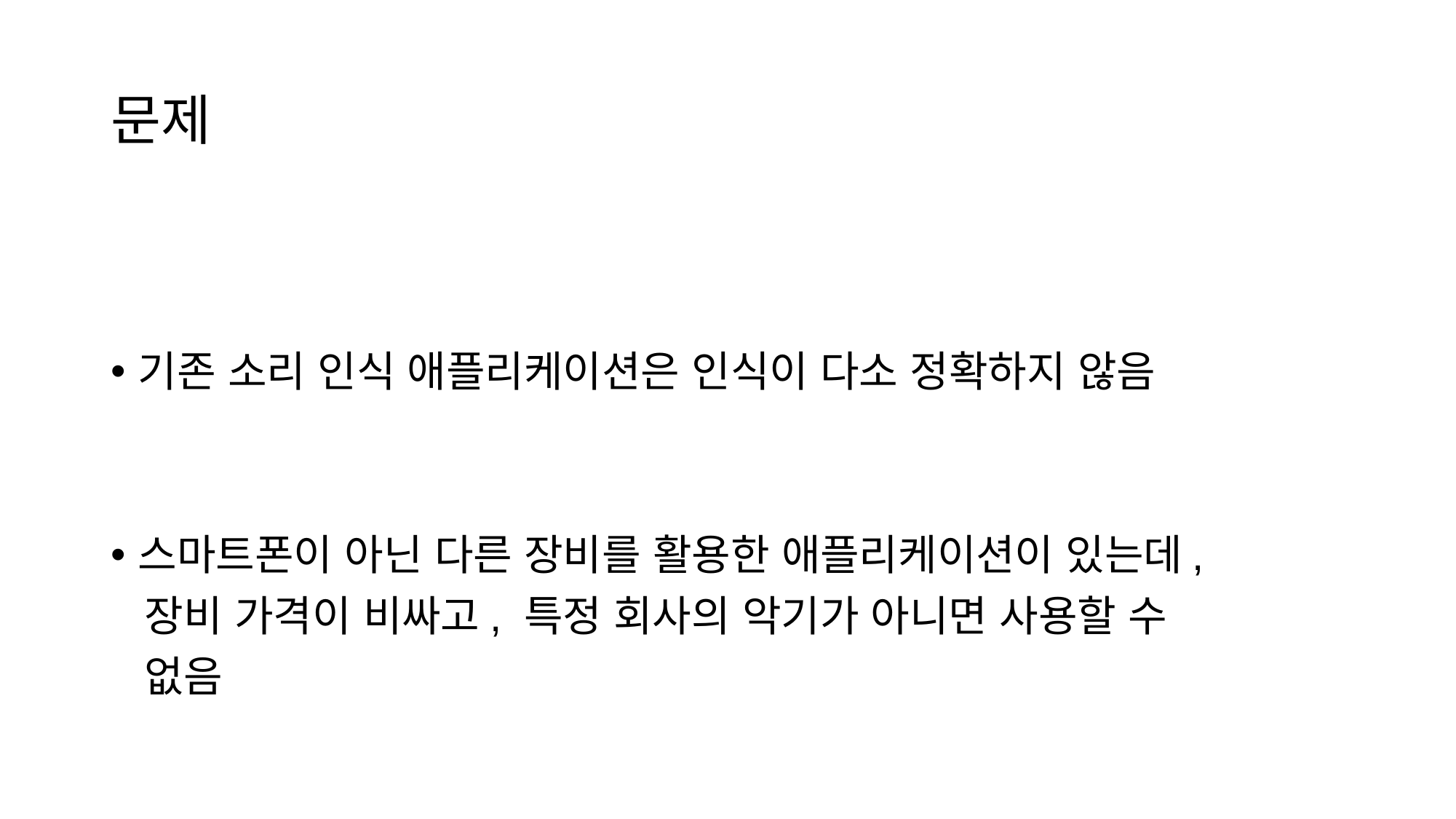

# 문제

기존 소리 인식 애플리케이션은 인식이 다소 정확하지 않음

스마트폰이 아닌 다른 장비를 활용한 애플리케이션이 있는데,
  장비 가격이 비싸고, 특정 회사의 악기가 아니면 사용할 수
  없음